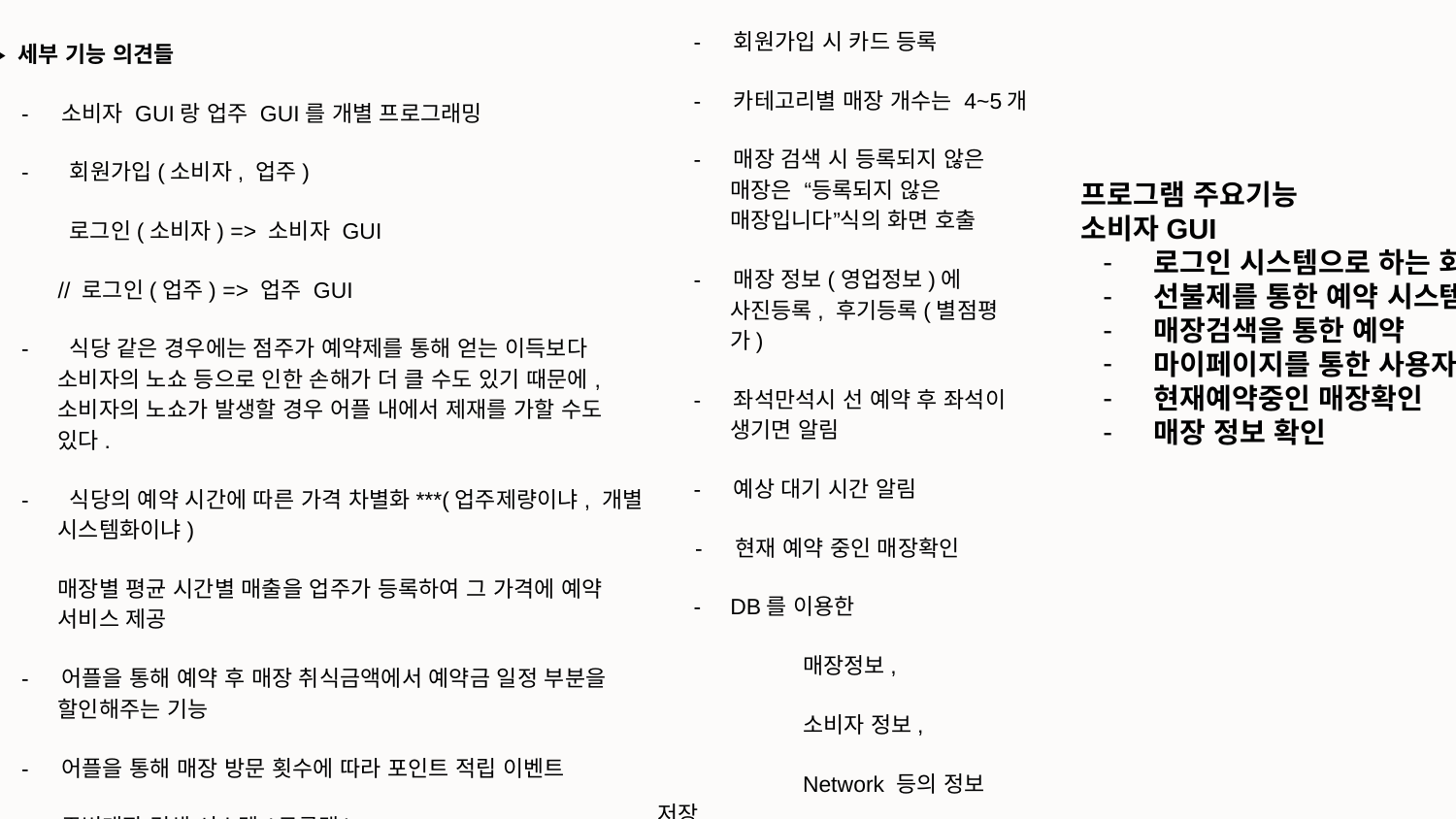

-        회원가입 시 카드 등록
-        카테고리별 매장 개수는 4~5개
-        매장 검색 시 등록되지 않은 매장은  “등록되지 않은 매장입니다”식의 화면 호출
-        매장 정보(영업정보)에 사진등록, 후기등록(별점평가)
-        좌석만석시 선 예약 후 좌석이 생기면 알림
-        예상 대기 시간 알림
      -        현재 예약 중인 매장확인
-        DB를 이용한
         	매장정보,
         	소비자 정보,
         	Network 등의 정보 저장

 ▶ 세부 기능 의견들
-        소비자 GUI랑 업주 GUI를 개별 프로그래밍
-         회원가입(소비자, 업주)
 로그인(소비자) => 소비자 GUI
// 로그인(업주) => 업주 GUI
-         식당 같은 경우에는 점주가 예약제를 통해 얻는 이득보다 소비자의 노쇼 등으로 인한 손해가 더 클 수도 있기 때문에, 소비자의 노쇼가 발생할 경우 어플 내에서 제재를 가할 수도 있다.
-         식당의 예약 시간에 따른 가격 차별화***(업주제량이냐, 개별 시스템화이냐)
매장별 평균 시간별 매출을 업주가 등록하여 그 가격에 예약 서비스 제공
-        어플을 통해 예약 후 매장 취식금액에서 예약금 일정 부분을 할인해주는 기능
-        어플을 통해 매장 방문 횟수에 따라 포인트 적립 이벤트
-        주변매장 검색 시스템(구글맵)
프로그램 주요기능
소비자GUI
로그인 시스템으로 하는 회원제
선불제를 통한 예약 시스템
매장검색을 통한 예약
마이페이지를 통한 사용자 정보확인
현재예약중인 매장확인
매장 정보 확인